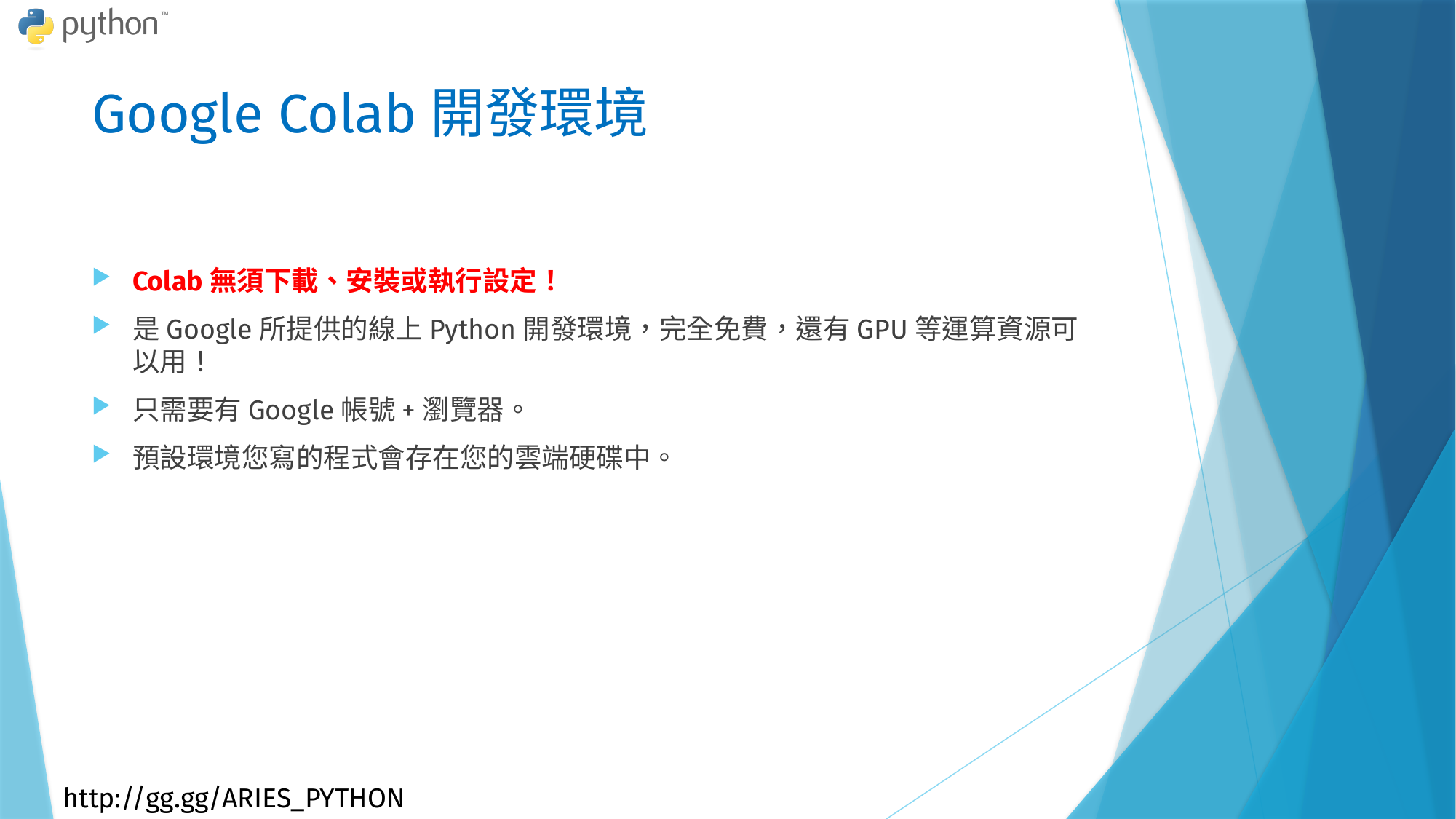

# Google Colab開發環境
Colab無須下載、安裝或執行設定！
是Google所提供的線上Python開發環境，完全免費，還有GPU等運算資源可以用！
只需要有Google帳號+瀏覽器。
預設環境您寫的程式會存在您的雲端硬碟中。